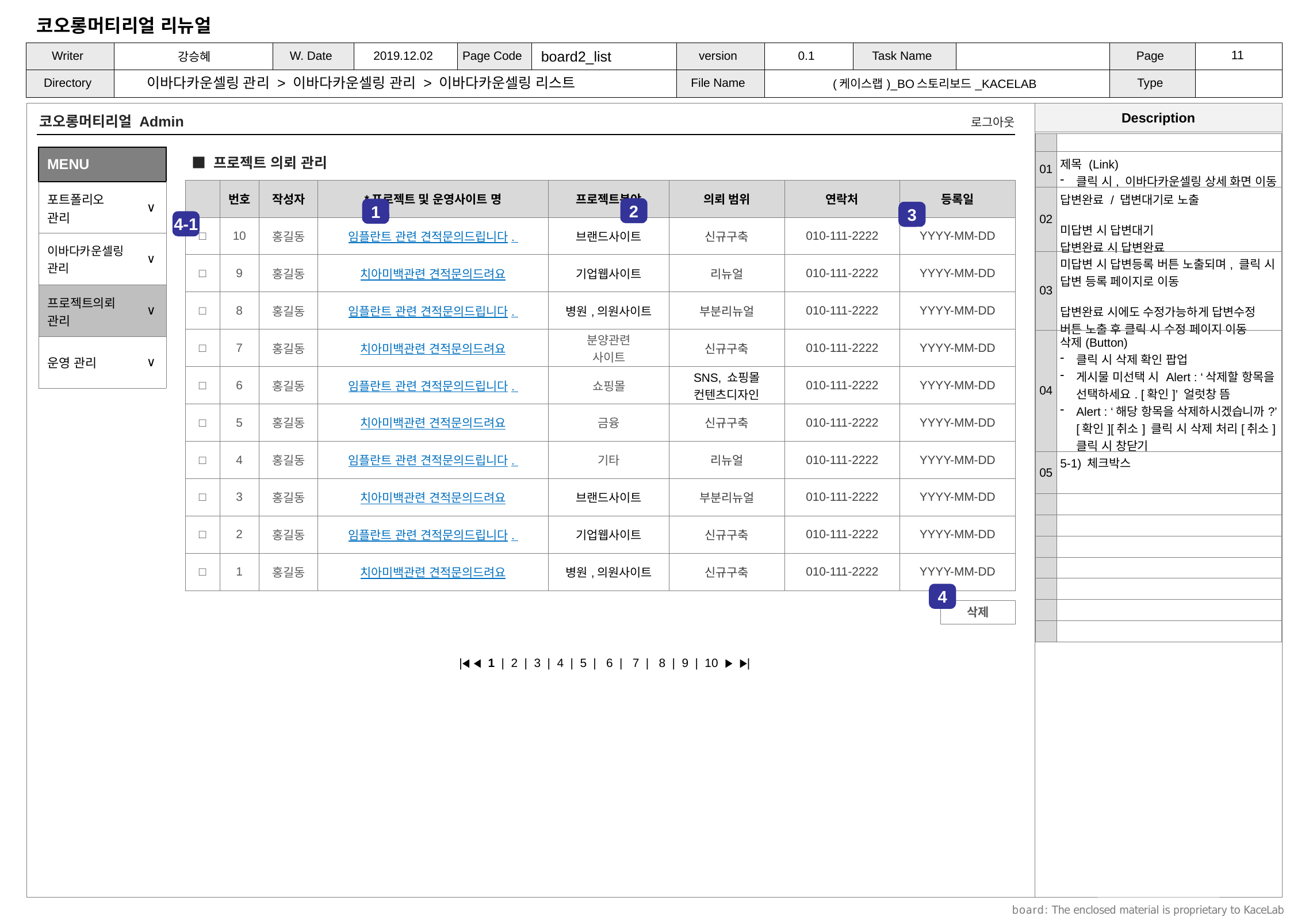

board2_list
이바다카운셀링 관리 > 이바다카운셀링 관리 > 이바다카운셀링 리스트
코오롱머티리얼 Admin
로그아웃
|  |  |
| --- | --- |
| 01 | 제목 (Link) 클릭 시, 이바다카운셀링 상세 화면 이동 |
| 02 | 답변완료 / 댑변대기로 노출 미답변 시 답변대기 답변완료 시 답변완료 |
| 03 | 미답변 시 답변등록 버튼 노출되며, 클릭 시 답변 등록 페이지로 이동 답변완료 시에도 수정가능하게 답변수정 버튼 노출 후 클릭 시 수정 페이지 이동 |
| 04 | 삭제(Button) 클릭 시 삭제 확인 팝업 게시물 미선택 시 Alert : ‘삭제할 항목을 선택하세요. [확인]’ 얼럿창 뜸 Alert : ‘해당 항목을 삭제하시겠습니까?’ [확인][취소] 클릭 시 삭제 처리[취소] 클릭 시 창닫기 5-1) 체크박스 |
| 05 |  |
|  |  |
|  |  |
|  |  |
|  |  |
|  |  |
|  |  |
|  |  |
| MENU |  |
| --- | --- |
| 포트폴리오 관리 | ∨ |
| 이바다카운셀링 관리 | ∨ |
| 프로젝트의뢰 관리 | ∨ |
| 운영 관리 | ∨ |
■ 프로젝트 의뢰 관리
|  | 번호 | 작성자 | \*프로젝트 및 운영사이트 명 | 프로젝트분야 | 의뢰 범위 | 연락처 | 등록일 |
| --- | --- | --- | --- | --- | --- | --- | --- |
| □ | 10 | 홍길동 | 임플란트 관련 견적문의드립니다. | 브랜드사이트 | 신규구축 | 010-111-2222 | YYYY-MM-DD |
| □ | 9 | 홍길동 | 치아미백관련 견적문의드려요 | 기업웹사이트 | 리뉴얼 | 010-111-2222 | YYYY-MM-DD |
| □ | 8 | 홍길동 | 임플란트 관련 견적문의드립니다. | 병원,의원사이트 | 부분리뉴얼 | 010-111-2222 | YYYY-MM-DD |
| □ | 7 | 홍길동 | 치아미백관련 견적문의드려요 | 분양관련 사이트 | 신규구축 | 010-111-2222 | YYYY-MM-DD |
| □ | 6 | 홍길동 | 임플란트 관련 견적문의드립니다. | 쇼핑몰 | SNS, 쇼핑몰 컨텐츠디자인 | 010-111-2222 | YYYY-MM-DD |
| □ | 5 | 홍길동 | 치아미백관련 견적문의드려요 | 금융 | 신규구축 | 010-111-2222 | YYYY-MM-DD |
| □ | 4 | 홍길동 | 임플란트 관련 견적문의드립니다. | 기타 | 리뉴얼 | 010-111-2222 | YYYY-MM-DD |
| □ | 3 | 홍길동 | 치아미백관련 견적문의드려요 | 브랜드사이트 | 부분리뉴얼 | 010-111-2222 | YYYY-MM-DD |
| □ | 2 | 홍길동 | 임플란트 관련 견적문의드립니다. | 기업웹사이트 | 신규구축 | 010-111-2222 | YYYY-MM-DD |
| □ | 1 | 홍길동 | 치아미백관련 견적문의드려요 | 병원,의원사이트 | 신규구축 | 010-111-2222 | YYYY-MM-DD |
2
1
3
4-1
4
삭제
 |◀ ◀  1  |  2  |  3  |  4  |  5  |   6  |   7  |   8  |  9  |  10  ▶  ▶|